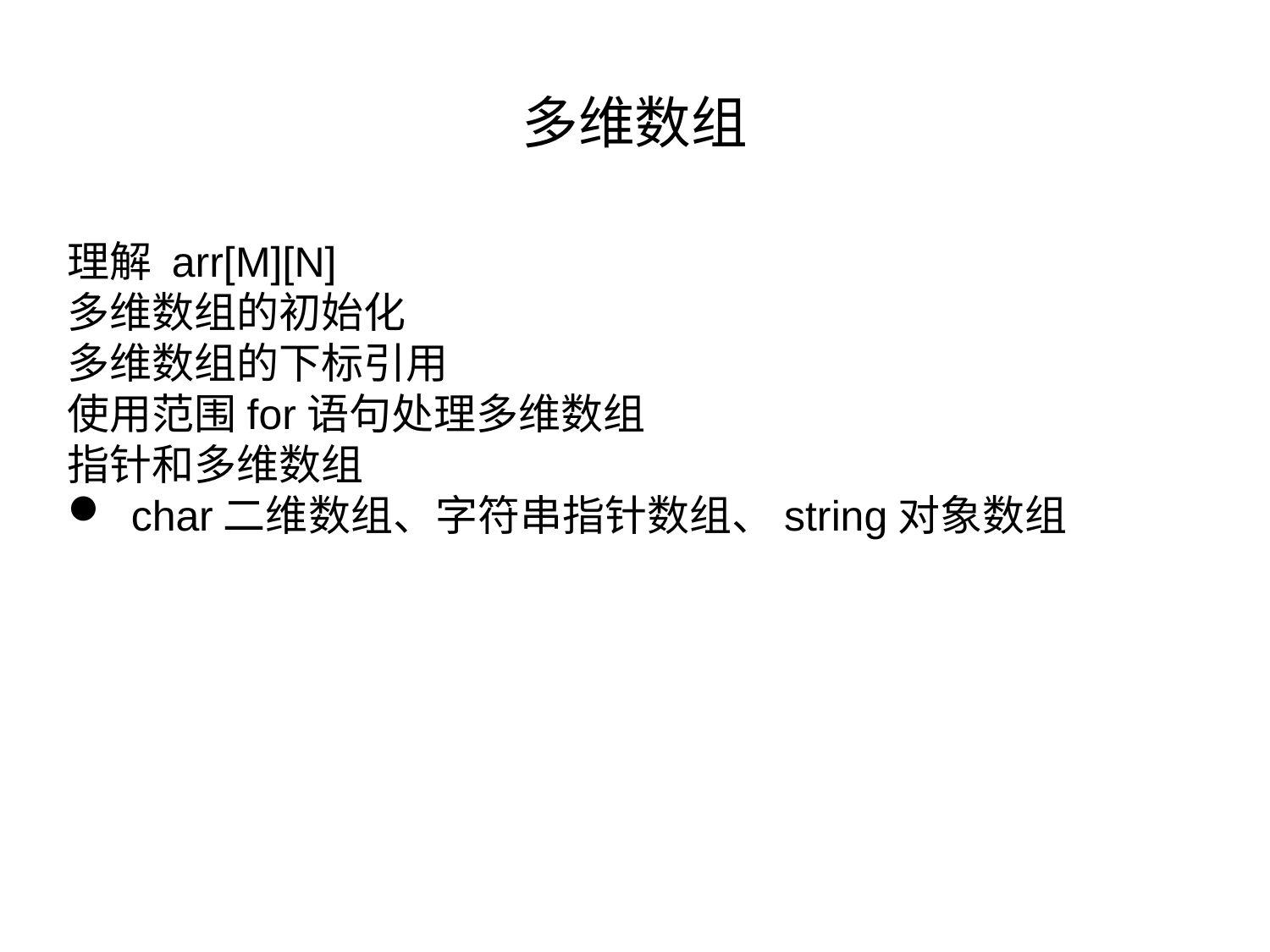

多维数组
理解 arr[M][N]
多维数组的初始化
多维数组的下标引用
使用范围for语句处理多维数组
指针和多维数组
char二维数组、字符串指针数组、string对象数组